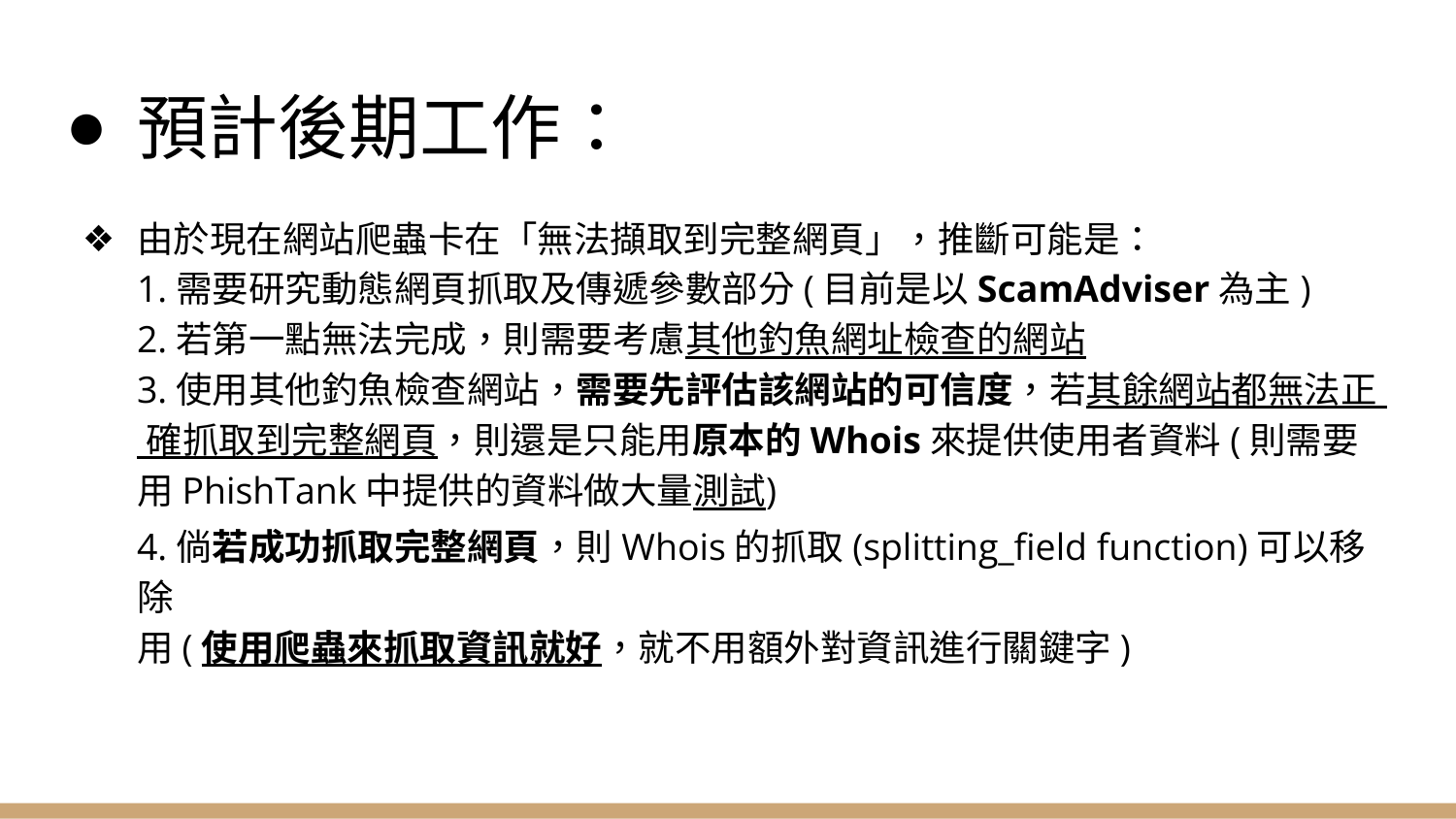

# 預計後期工作：
由於現在網站爬蟲卡在「無法擷取到完整網頁」，推斷可能是：
1.需要研究動態網頁抓取及傳遞參數部分(目前是以ScamAdviser為主)
2.若第一點無法完成，則需要考慮其他釣魚網址檢查的網站
3.使用其他釣魚檢查網站，需要先評估該網站的可信度，若其餘網站都無法正   確抓取到完整網頁，則還是只能用原本的Whois來提供使用者資料(則需要用PhishTank中提供的資料做大量測試)
4.倘若成功抓取完整網頁，則Whois的抓取(splitting_field function)可以移除
用(使用爬蟲來抓取資訊就好，就不用額外對資訊進行關鍵字)